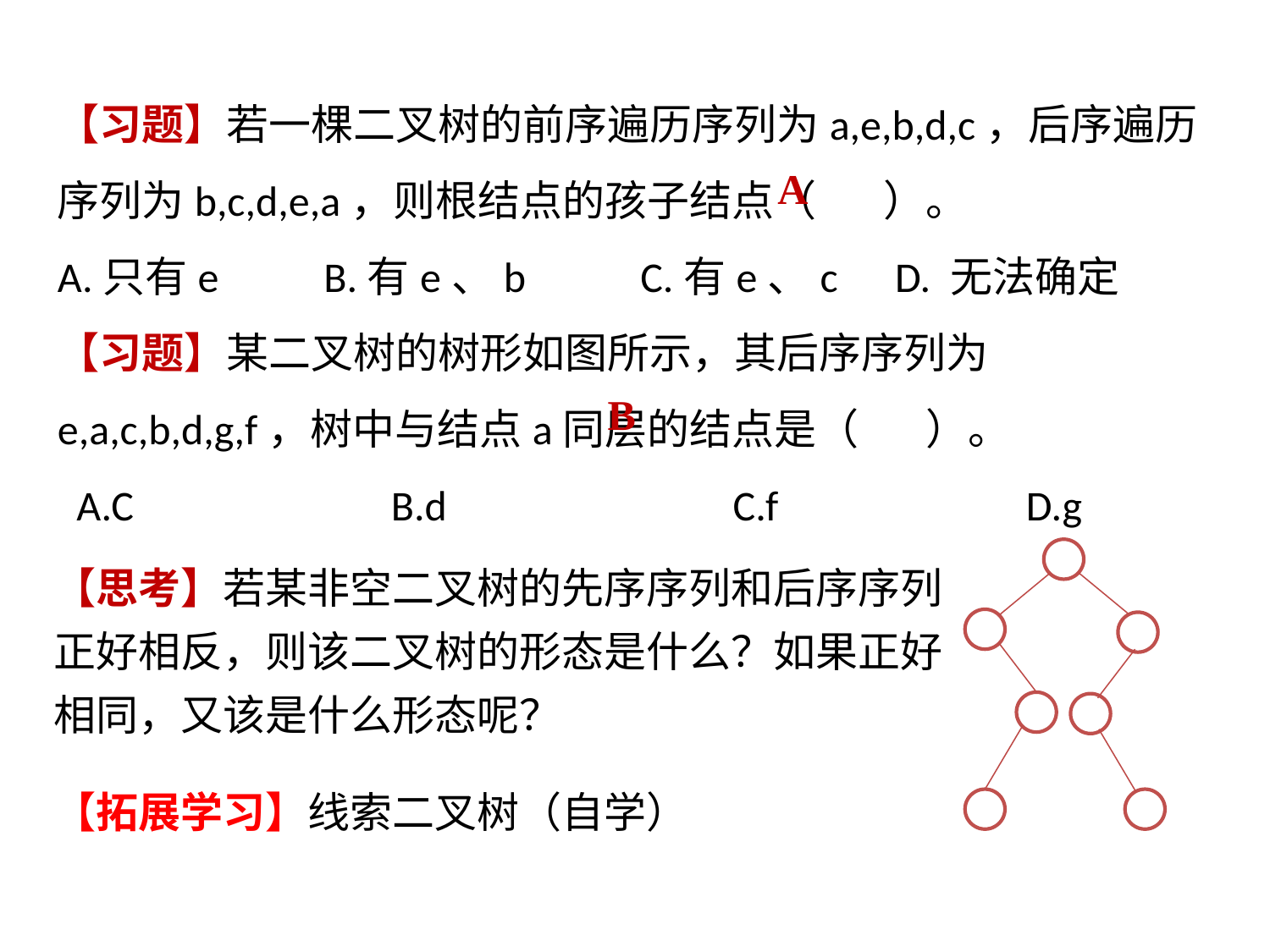

【习题】若一棵二叉树的前序遍历序列为a,e,b,d,c，后序遍历序列为b,c,d,e,a，则根结点的孩子结点（       ）。
A.只有e           B.有e、b            C.有e、c      D. 无法确定
【习题】某二叉树的树形如图所示，其后序序列为e,a,c,b,d,g,f，树中与结点a同层的结点是（       ）。
  A.C                           B.d                              C.f                          D.g
A
B

【思考】若某非空二叉树的先序序列和后序序列正好相反，则该二叉树的形态是什么？如果正好相同，又该是什么形态呢？
【拓展学习】线索二叉树（自学）